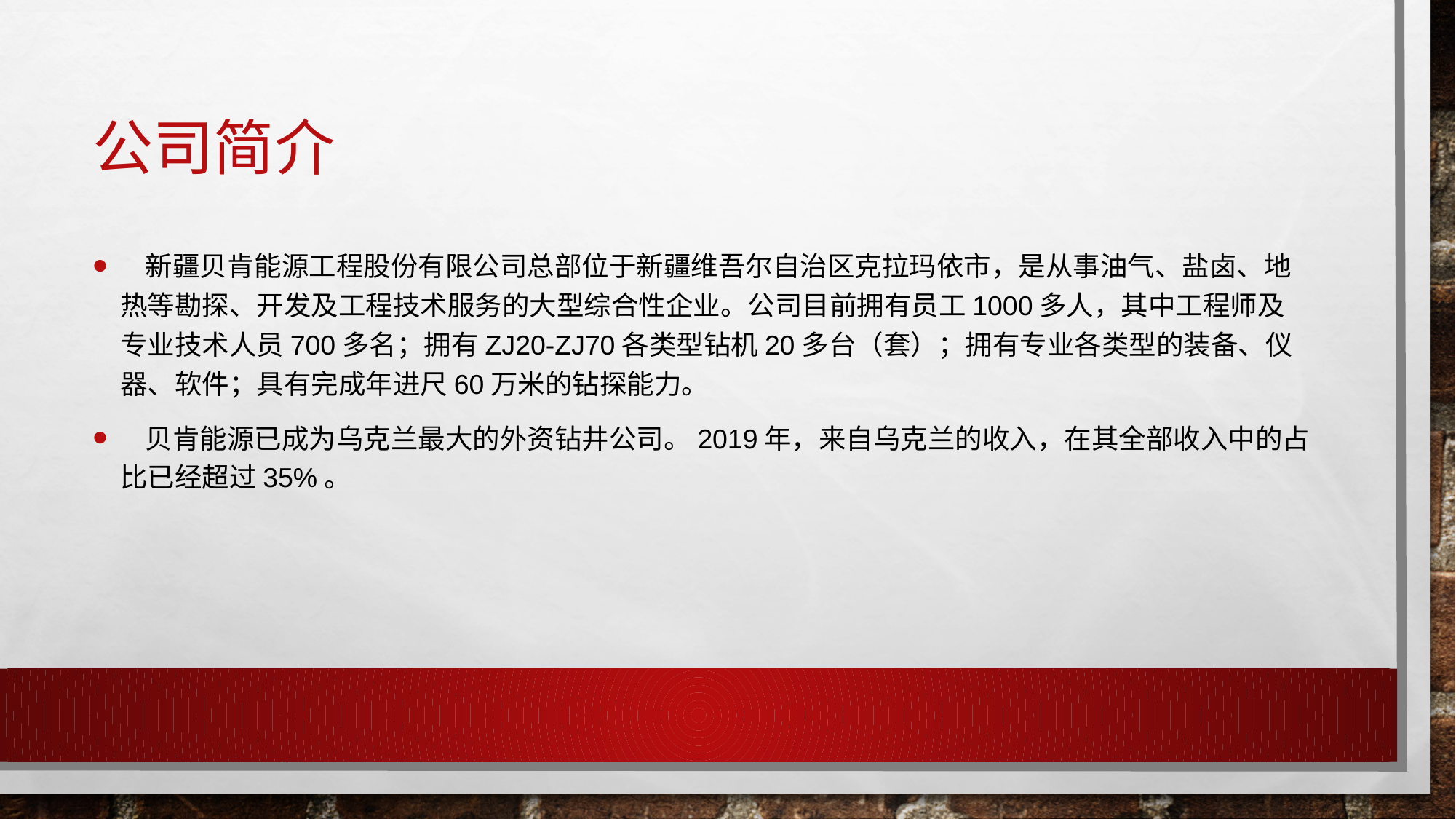

# 公司简介
   新疆贝肯能源工程股份有限公司总部位于新疆维吾尔自治区克拉玛依市，是从事油气、盐卤、地热等勘探、开发及工程技术服务的大型综合性企业。公司目前拥有员工1000多人，其中工程师及专业技术人员700多名；拥有ZJ20-ZJ70各类型钻机20多台（套）；拥有专业各类型的装备、仪器、软件；具有完成年进尺60万米的钻探能力。
   贝肯能源已成为乌克兰最大的外资钻井公司。2019年，来自乌克兰的收入，在其全部收入中的占比已经超过35%。